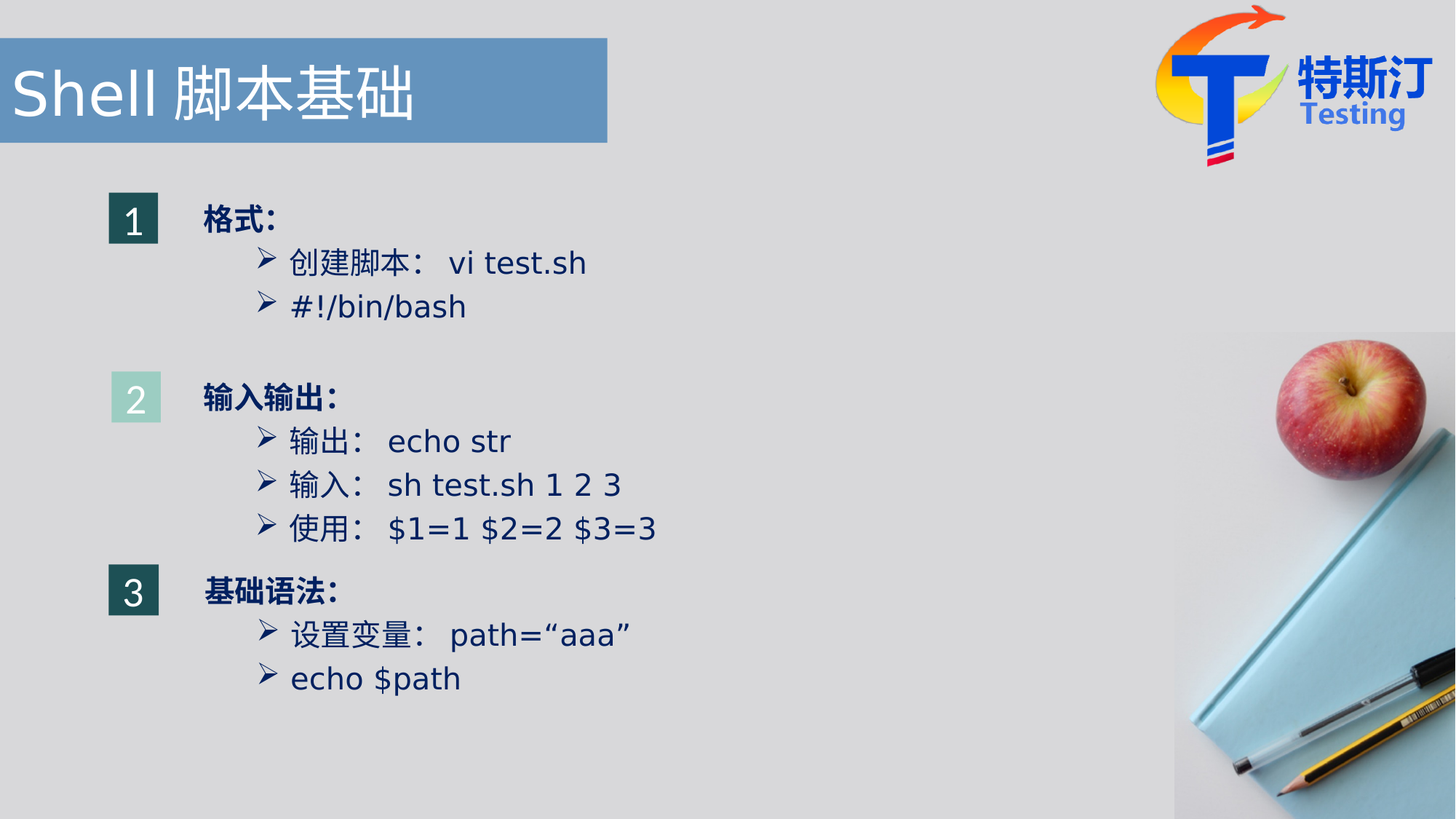

# Shell脚本基础
1
格式：
创建脚本：vi test.sh
#!/bin/bash
输入输出：
输出：echo str
输入：sh test.sh 1 2 3
使用：$1=1 $2=2 $3=3

2
3
基础语法：
设置变量：path=“aaa”
echo $path